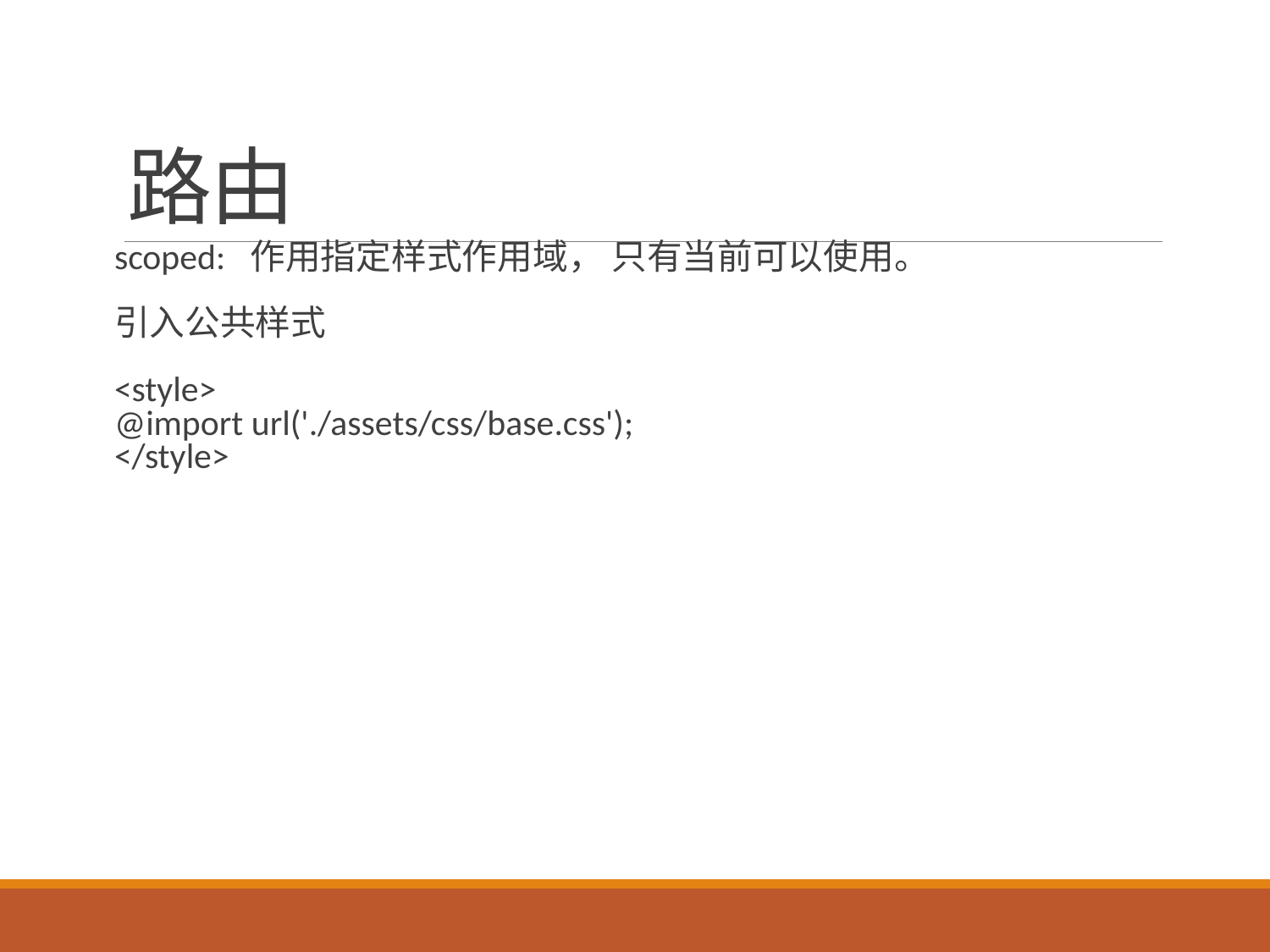

# 路由
scoped:  作用指定样式作用域， 只有当前可以使用。

引入公共样式

<style>
@import url('./assets/css/base.css');
</style>